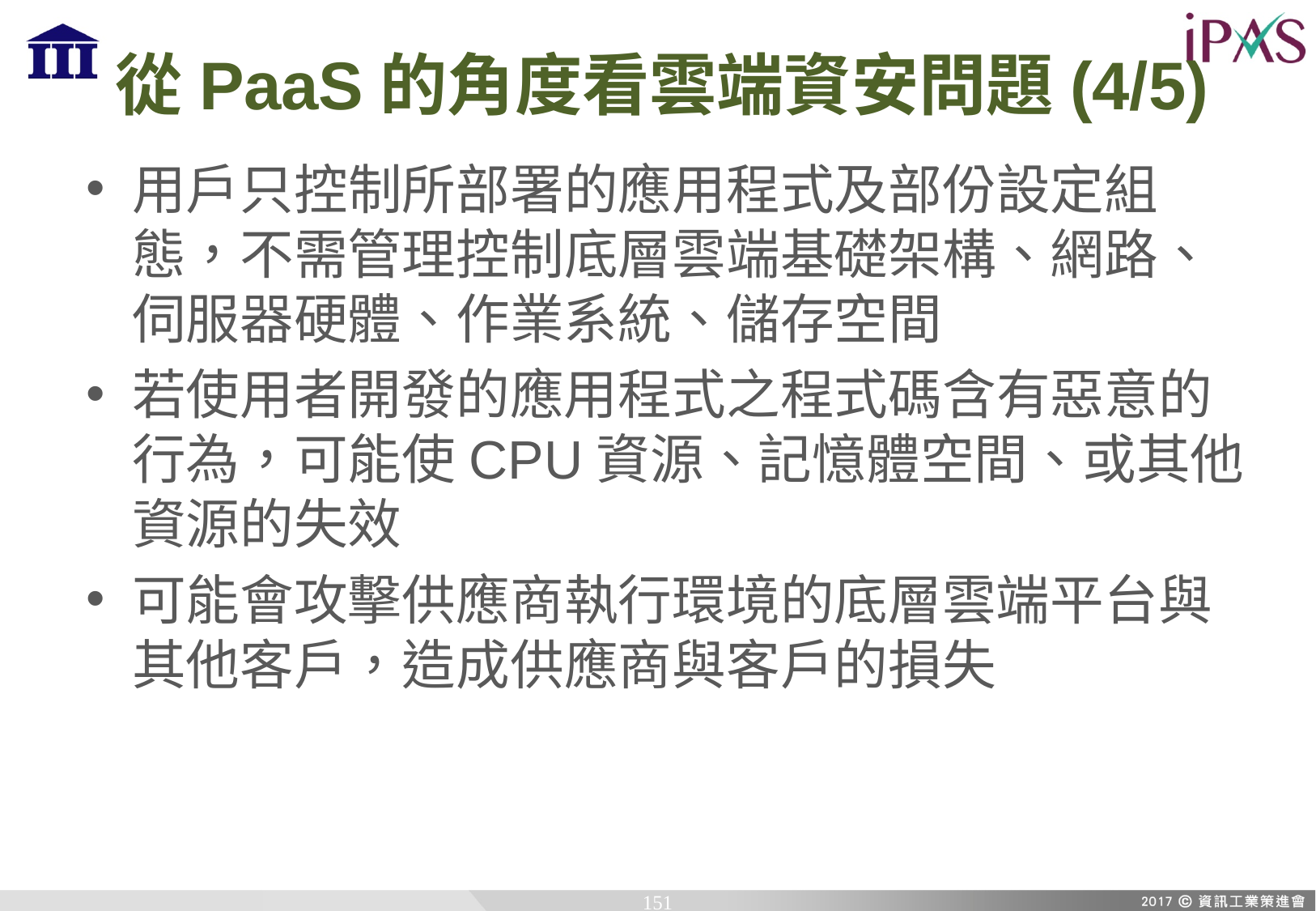

# 從PaaS的角度看雲端資安問題(4/5)
用戶只控制所部署的應用程式及部份設定組態，不需管理控制底層雲端基礎架構、網路、伺服器硬體、作業系統、儲存空間
若使用者開發的應用程式之程式碼含有惡意的行為，可能使CPU資源、記憶體空間、或其他資源的失效
可能會攻擊供應商執行環境的底層雲端平台與其他客戶，造成供應商與客戶的損失
151